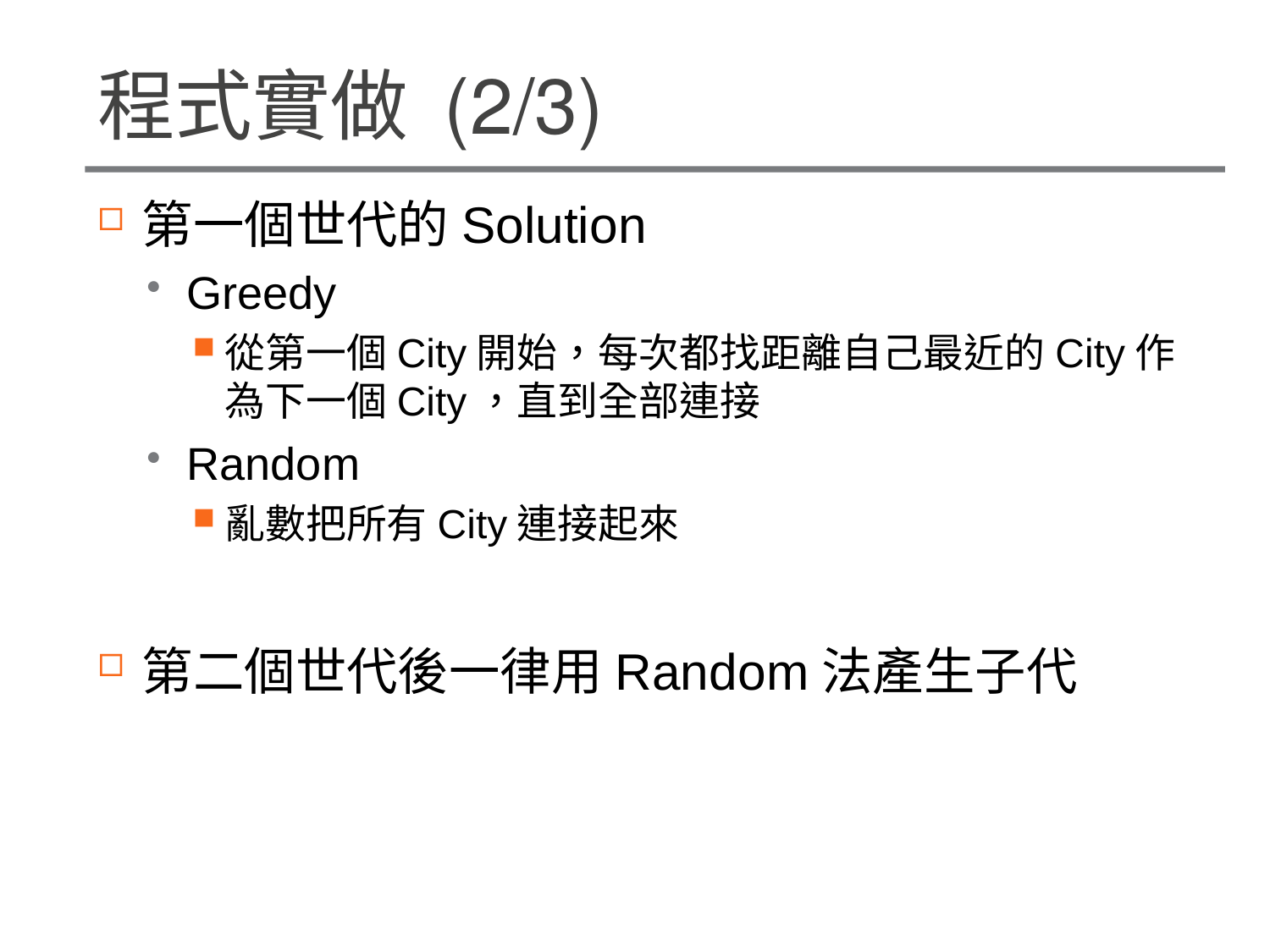

# 程式實做 (2/3)
第一個世代的Solution
Greedy
從第一個City開始，每次都找距離自己最近的City作為下一個City，直到全部連接
Random
亂數把所有City連接起來

第二個世代後一律用Random法產生子代